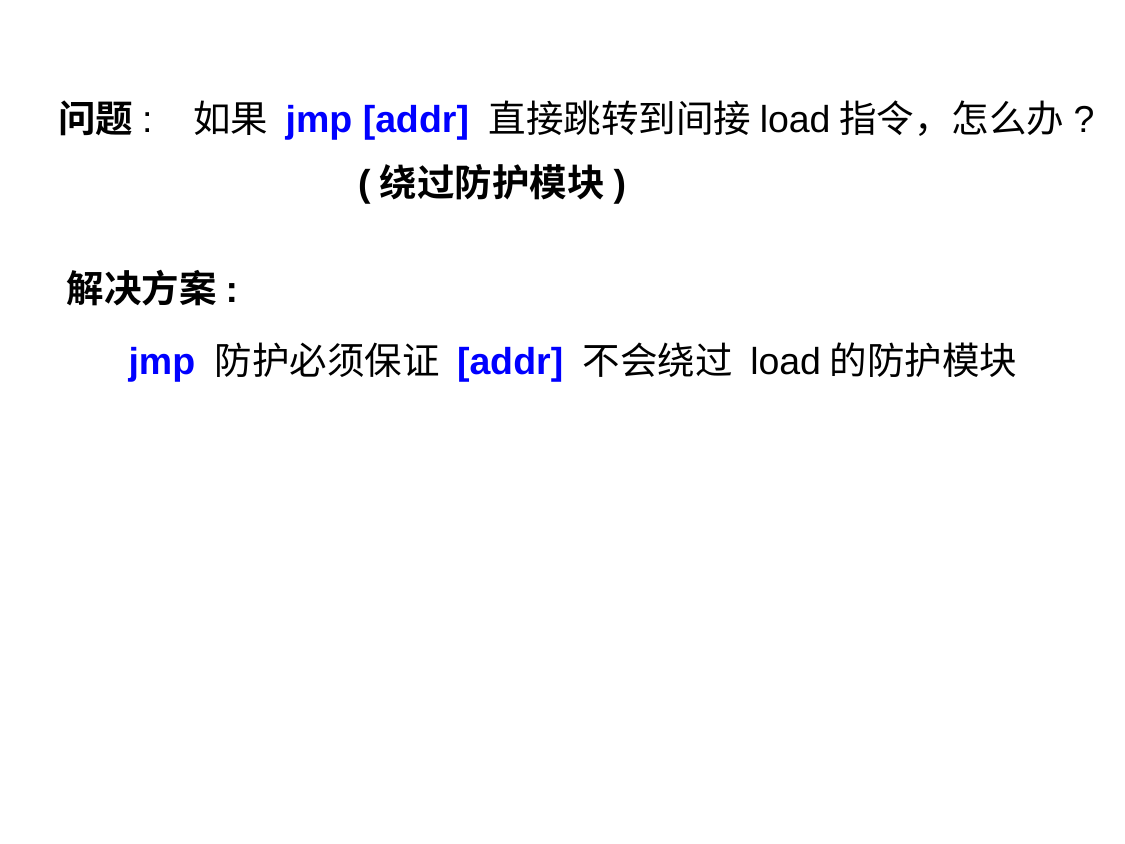

问题:   如果 jmp [addr] 直接跳转到间接load指令，怎么办?
		(绕过防护模块)
解决方案:
jmp 防护必须保证 [addr] 不会绕过 load的防护模块